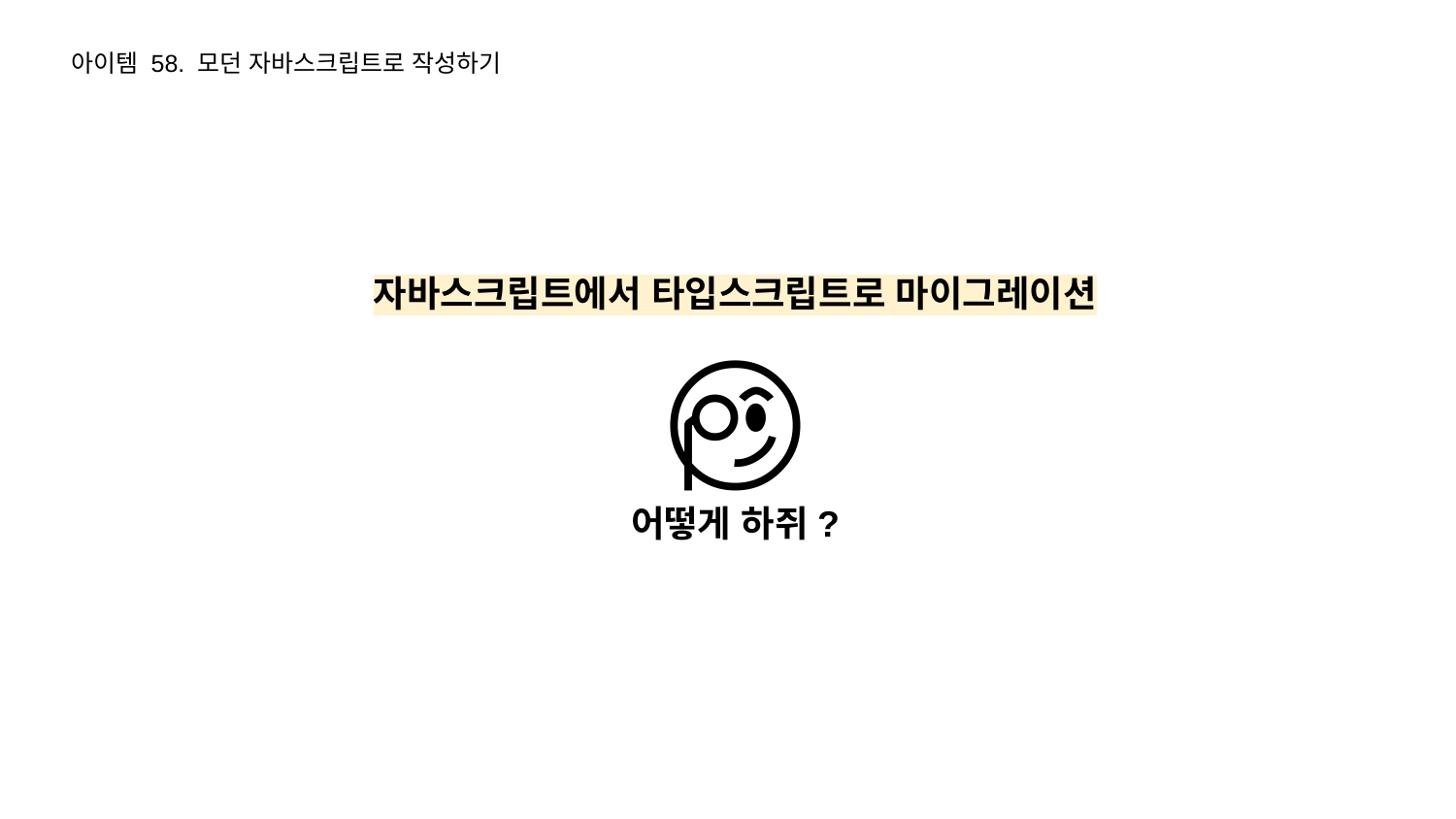

아이템 58. 모던 자바스크립트로 작성하기
자바스크립트에서 타입스크립트로 마이그레이션
🧐
어떻게 하쥐?